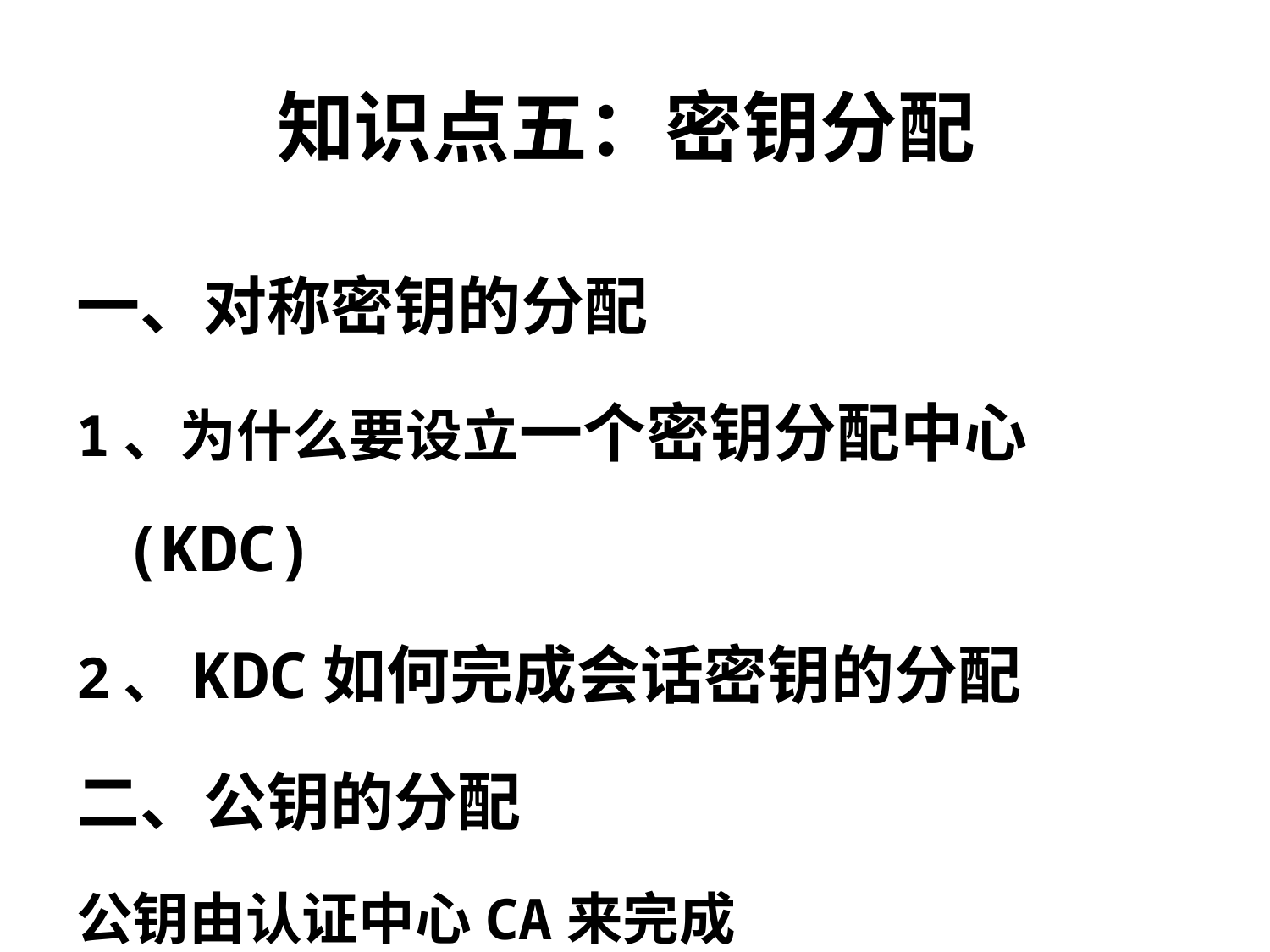

# 知识点五：密钥分配
一、对称密钥的分配
1、为什么要设立一个密钥分配中心(KDC)
2、KDC如何完成会话密钥的分配
二、公钥的分配
公钥由认证中心CA来完成